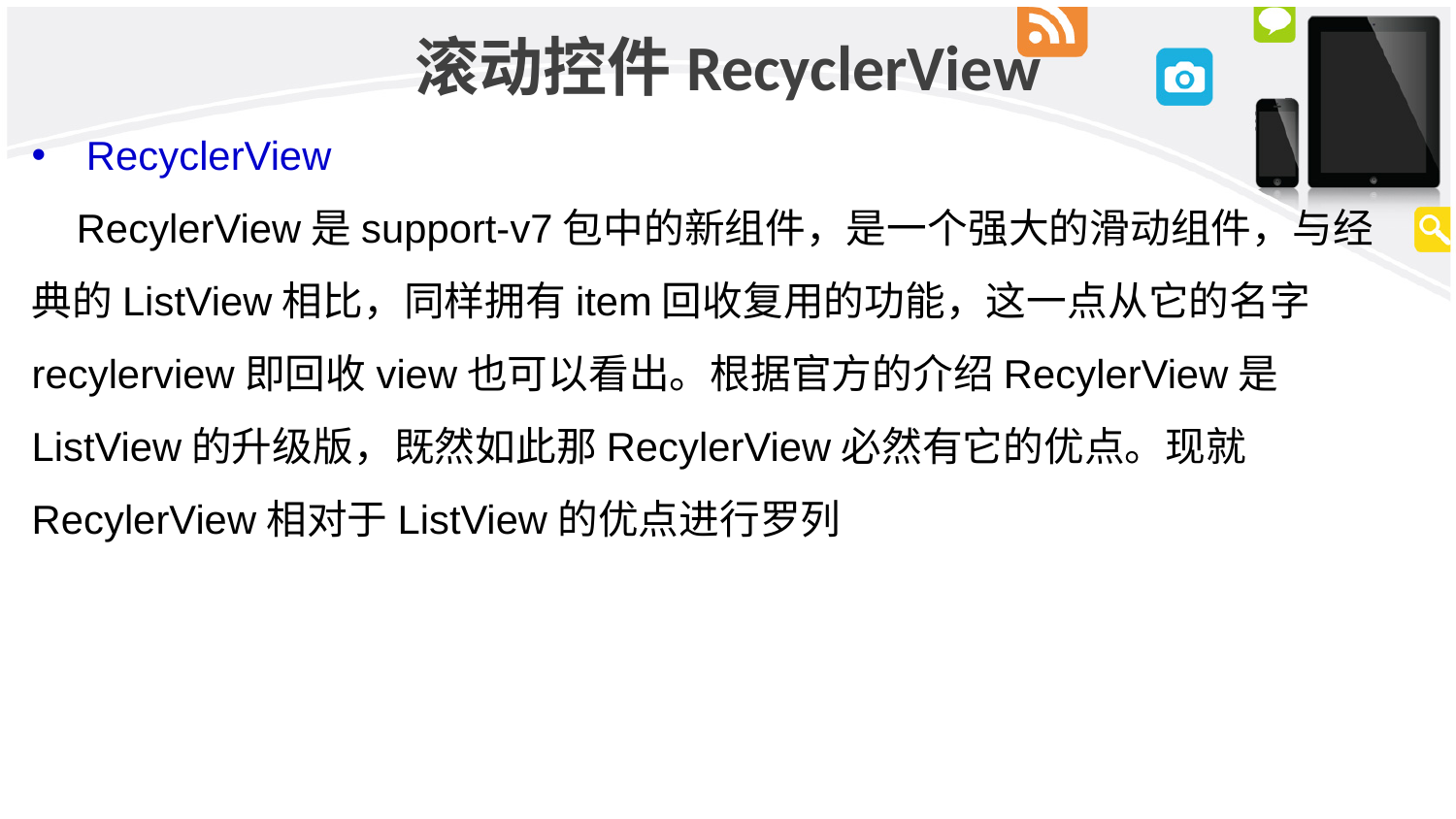

# 滚动控件RecyclerView
RecyclerView
    RecylerView是support-v7包中的新组件，是一个强大的滑动组件，与经典的ListView相比，同样拥有item回收复用的功能，这一点从它的名字recylerview即回收view也可以看出。根据官方的介绍RecylerView是ListView的升级版，既然如此那RecylerView必然有它的优点。现就RecylerView相对于ListView的优点进行罗列